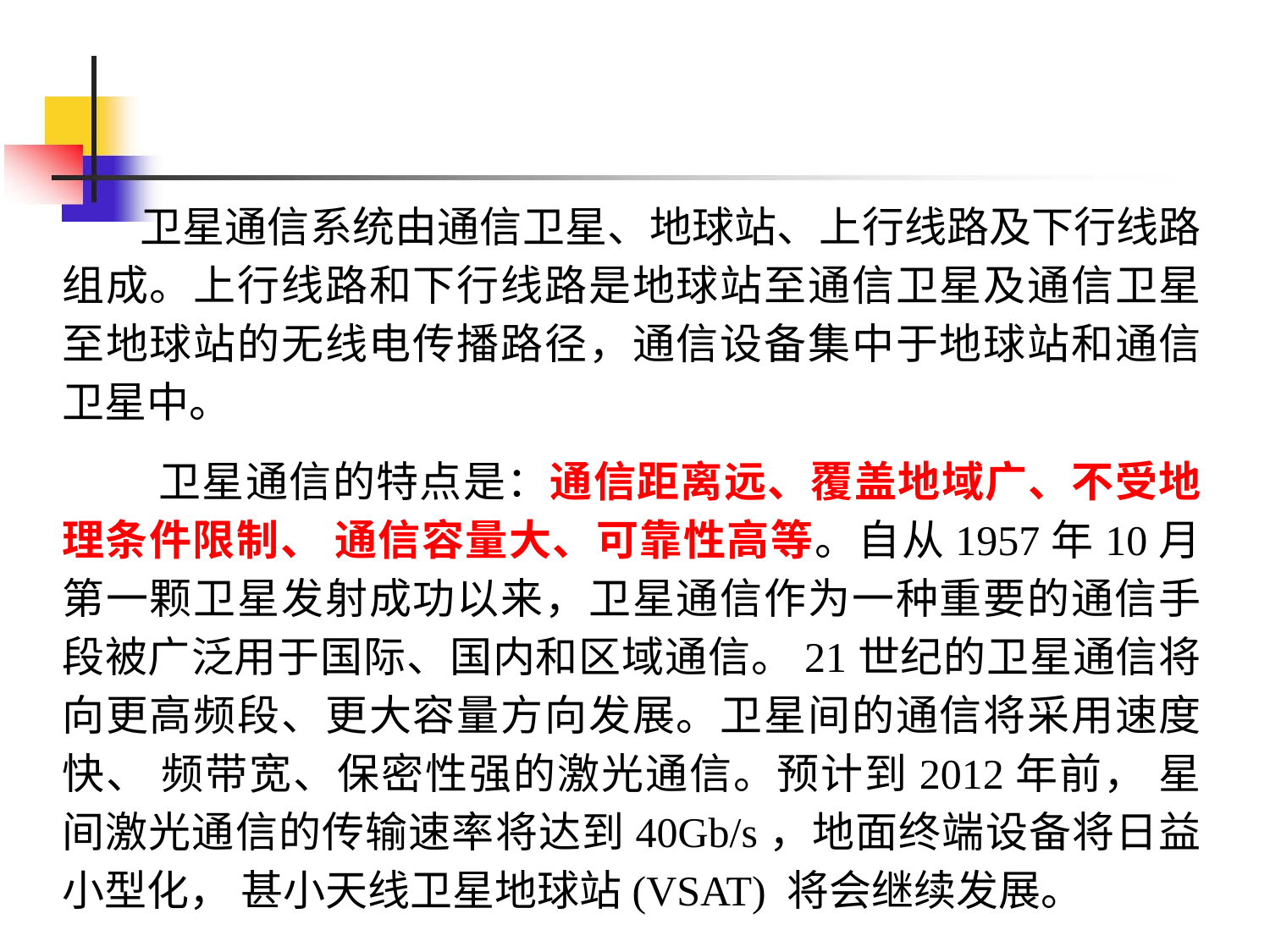

卫星通信系统由通信卫星、地球站、上行线路及下行线路组成。上行线路和下行线路是地球站至通信卫星及通信卫星至地球站的无线电传播路径，通信设备集中于地球站和通信卫星中。
        卫星通信的特点是：通信距离远、覆盖地域广、不受地理条件限制、 通信容量大、可靠性高等。自从1957年10月第一颗卫星发射成功以来，卫星通信作为一种重要的通信手段被广泛用于国际、国内和区域通信。21世纪的卫星通信将向更高频段、更大容量方向发展。卫星间的通信将采用速度快、 频带宽、保密性强的激光通信。预计到2012年前， 星间激光通信的传输速率将达到40Gb/s，地面终端设备将日益小型化， 甚小天线卫星地球站(VSAT) 将会继续发展。